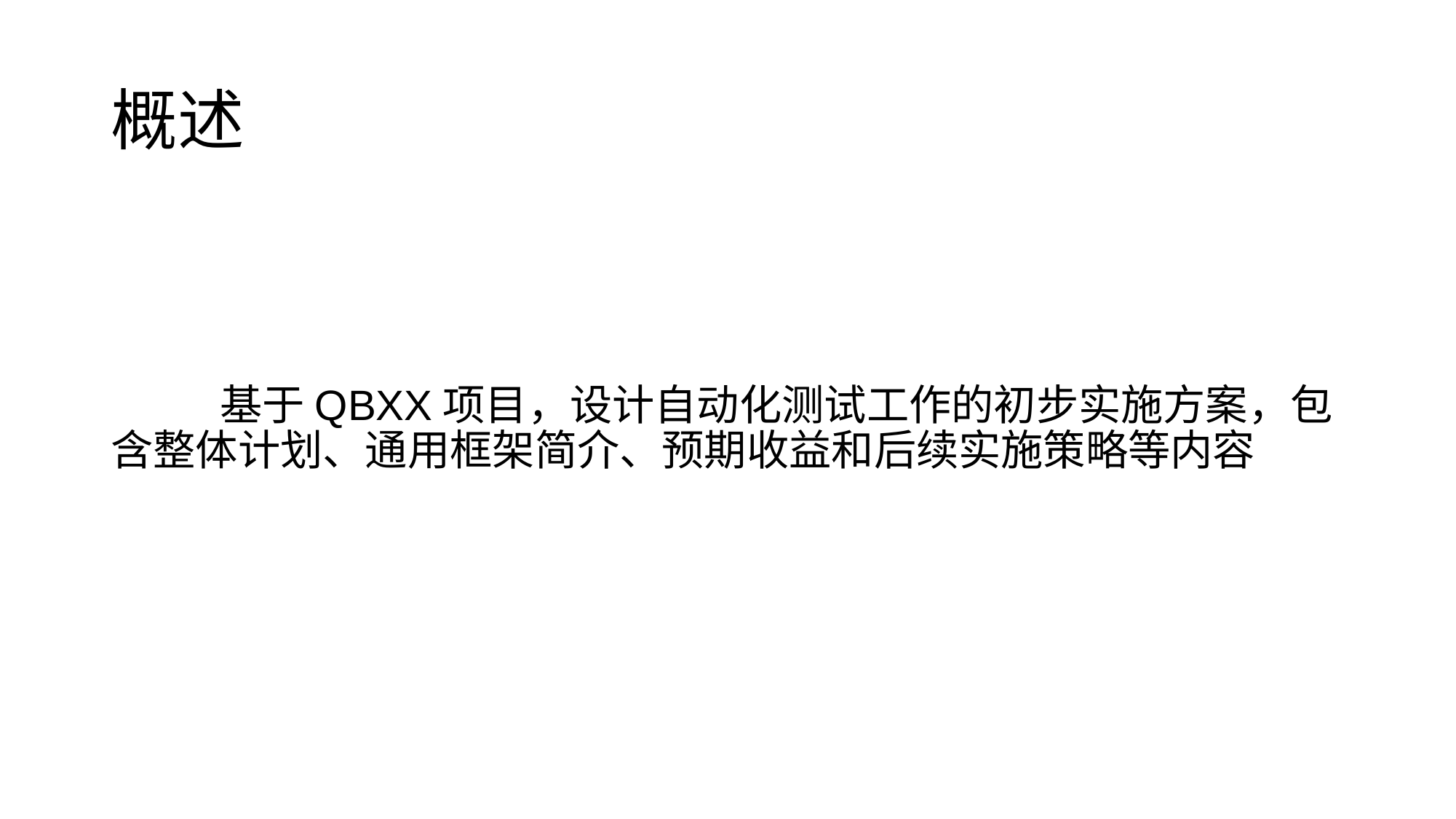

# 概述
	基于QBXX项目，设计自动化测试工作的初步实施方案，包含整体计划、通用框架简介、预期收益和后续实施策略等内容